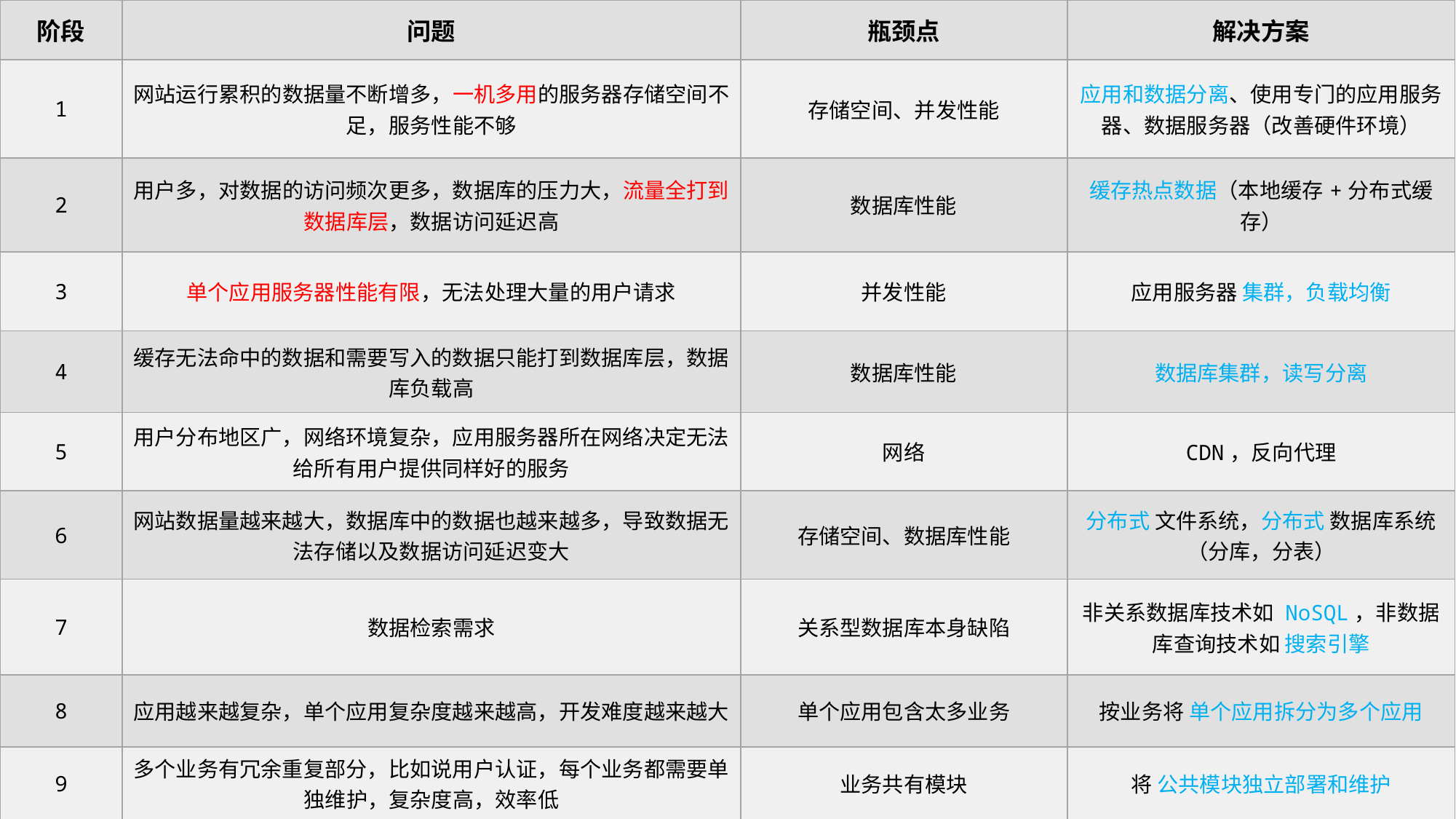

| 阶段 | 问题 | 瓶颈点 | 解决方案 |
| --- | --- | --- | --- |
| 1 | 网站运行累积的数据量不断增多，一机多用的服务器存储空间不足，服务性能不够 | 存储空间、并发性能 | 应用和数据分离、使用专门的应用服务器、数据服务器（改善硬件环境） |
| 2 | 用户多，对数据的访问频次更多，数据库的压力大，流量全打到数据库层，数据访问延迟高 | 数据库性能 | 缓存热点数据（本地缓存+分布式缓存） |
| 3 | 单个应用服务器性能有限，无法处理大量的用户请求 | 并发性能 | 应用服务器 集群，负载均衡 |
| 4 | 缓存无法命中的数据和需要写入的数据只能打到数据库层，数据库负载高 | 数据库性能 | 数据库集群，读写分离 |
| 5 | 用户分布地区广，网络环境复杂，应用服务器所在网络决定无法给所有用户提供同样好的服务 | 网络 | CDN，反向代理 |
| 6 | 网站数据量越来越大，数据库中的数据也越来越多，导致数据无法存储以及数据访问延迟变大 | 存储空间、数据库性能 | 分布式 文件系统，分布式 数据库系统（分库，分表） |
| 7 | 数据检索需求 | 关系型数据库本身缺陷 | 非关系数据库技术如 NoSQL，非数据库查询技术如 搜索引擎 |
| 8 | 应用越来越复杂，单个应用复杂度越来越高，开发难度越来越大 | 单个应用包含太多业务 | 按业务将 单个应用拆分为多个应用 |
| 9 | 多个业务有冗余重复部分，比如说用户认证，每个业务都需要单独维护，复杂度高，效率低 | 业务共有模块 | 将 公共模块独立部署和维护 |